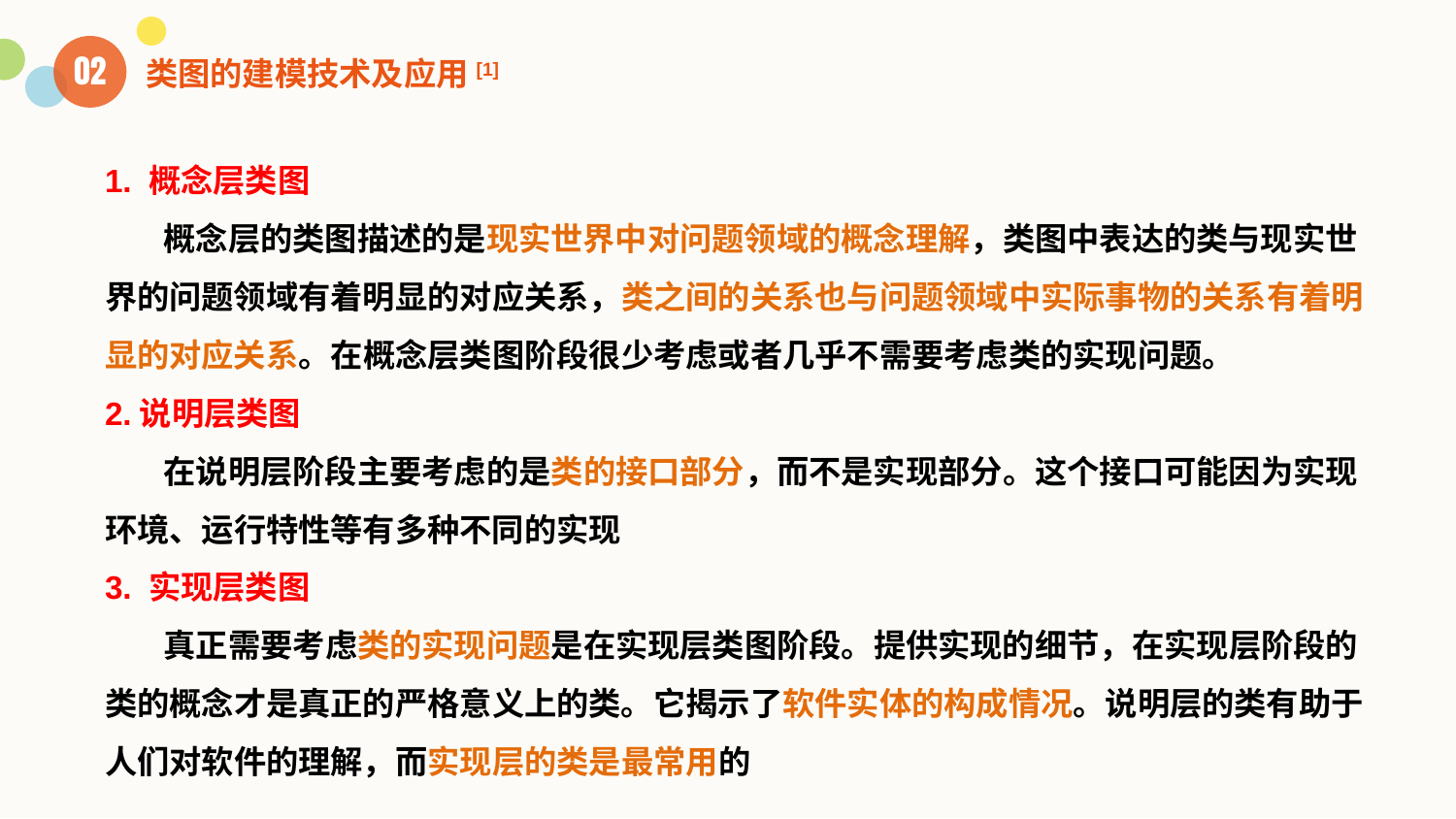

02
类图的建模技术及应用[1]

1. 概念层类图
       概念层的类图描述的是现实世界中对问题领域的概念理解，类图中表达的类与现实世界的问题领域有着明显的对应关系，类之间的关系也与问题领域中实际事物的关系有着明显的对应关系。在概念层类图阶段很少考虑或者几乎不需要考虑类的实现问题。
2.说明层类图
       在说明层阶段主要考虑的是类的接口部分，而不是实现部分。这个接口可能因为实现环境、运行特性等有多种不同的实现
3. 实现层类图
       真正需要考虑类的实现问题是在实现层类图阶段。提供实现的细节，在实现层阶段的类的概念才是真正的严格意义上的类。它揭示了软件实体的构成情况。说明层的类有助于人们对软件的理解，而实现层的类是最常用的